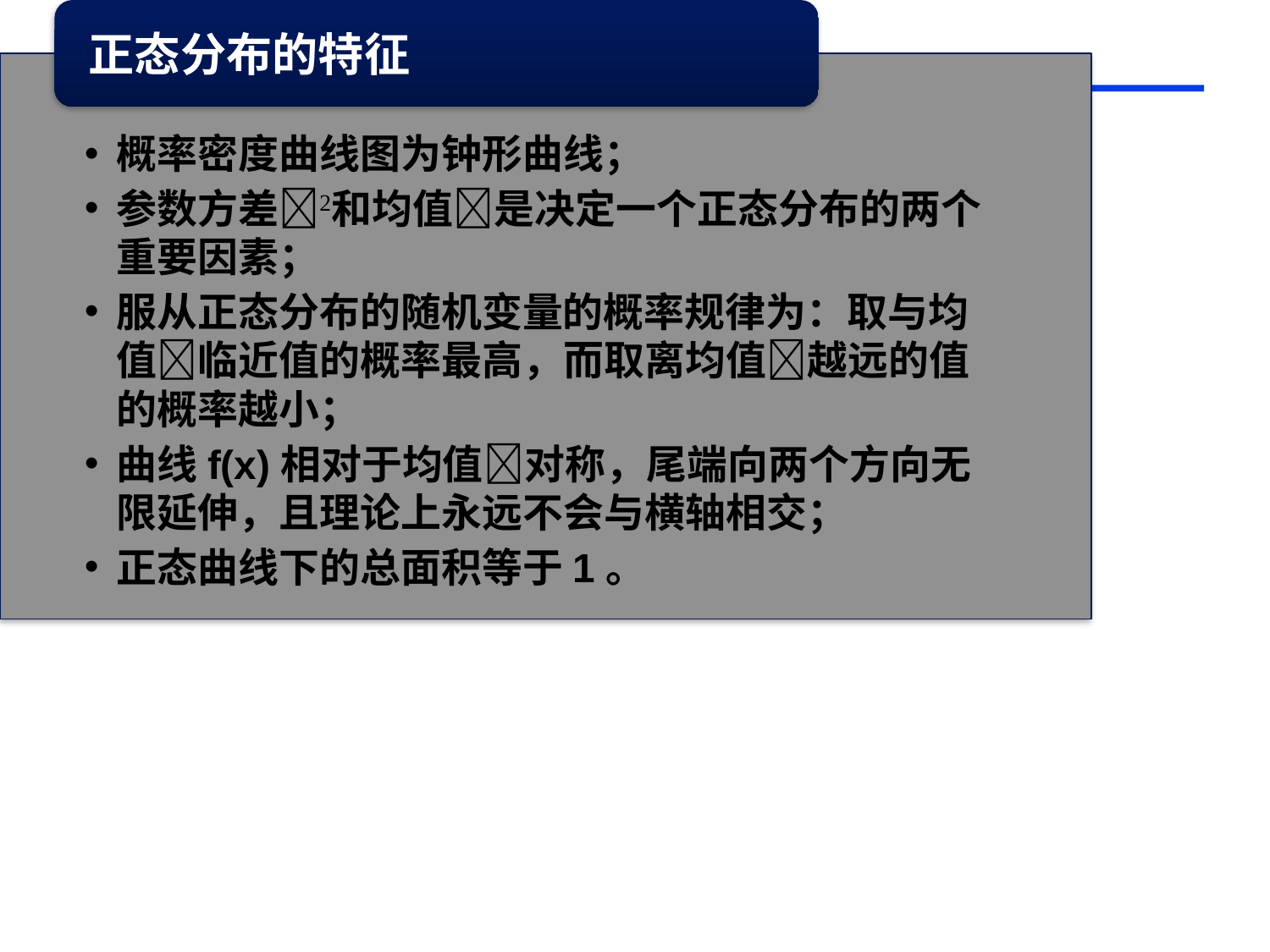

# 第2章 统计学与模型
 概率分布
  * 正态分布（续）
概率密度曲线图为钟形曲线；
参数方差σ2和均值μ是决定一个正态分布的两个重要因素；
服从正态分布的随机变量的概率规律为：取与均值μ临近值的概率最高，而取离均值μ越远的值的概率越小；
曲线f(x)相对于均值μ对称，尾端向两个方向无限延伸，且理论上永远不会与横轴相交；
正态曲线下的总面积等于1。
正态分布的特征